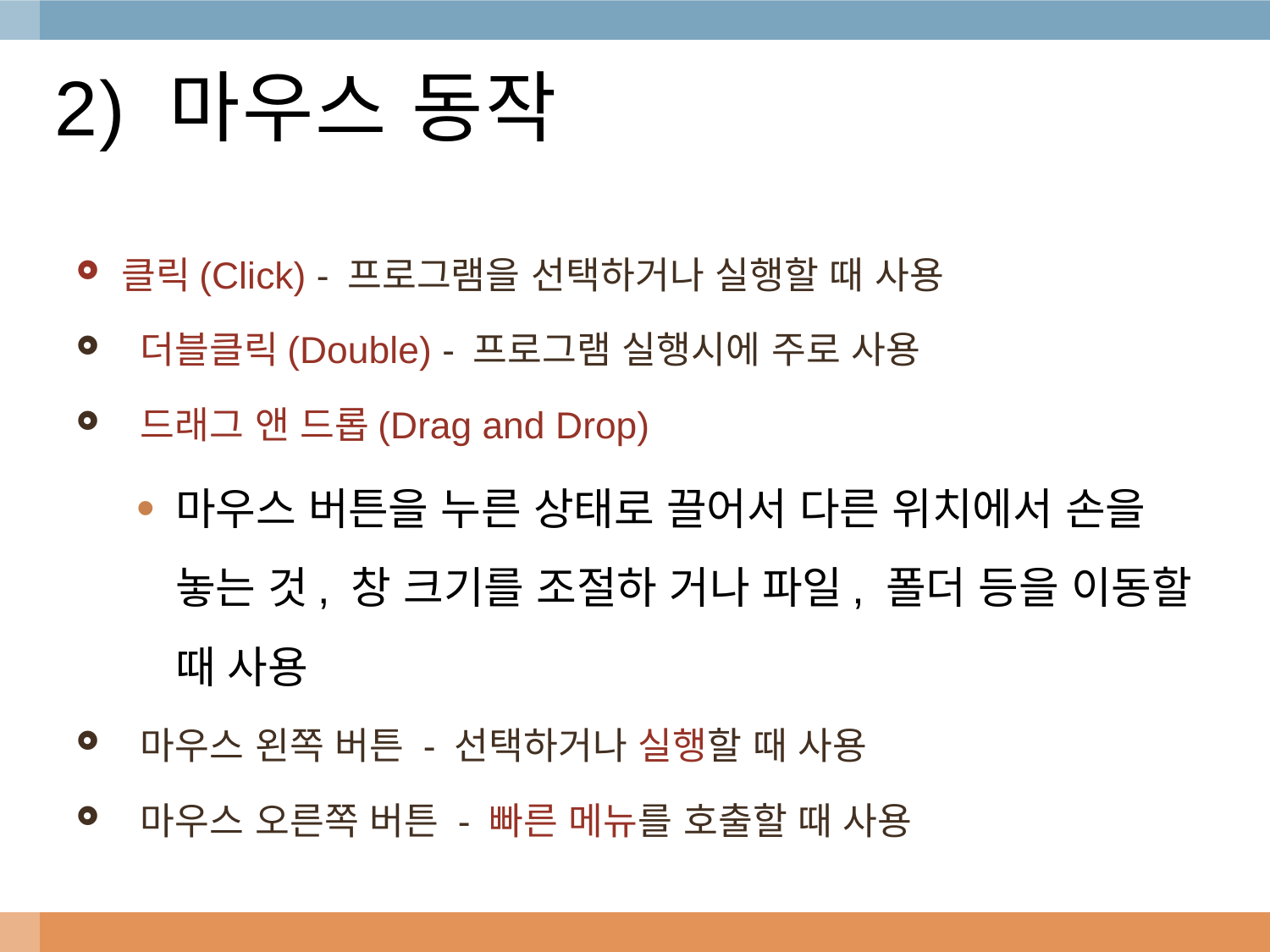

# 2) 마우스 동작
클릭(Click) - 프로그램을 선택하거나 실행할 때 사용
 더블클릭(Double) - 프로그램 실행시에 주로 사용
 드래그 앤 드롭(Drag and Drop)
마우스 버튼을 누른 상태로 끌어서 다른 위치에서 손을 놓는 것, 창 크기를 조절하 거나 파일, 폴더 등을 이동할 때 사용
 마우스 왼쪽 버튼 - 선택하거나 실행할 때 사용
 마우스 오른쪽 버튼 - 빠른 메뉴를 호출할 때 사용